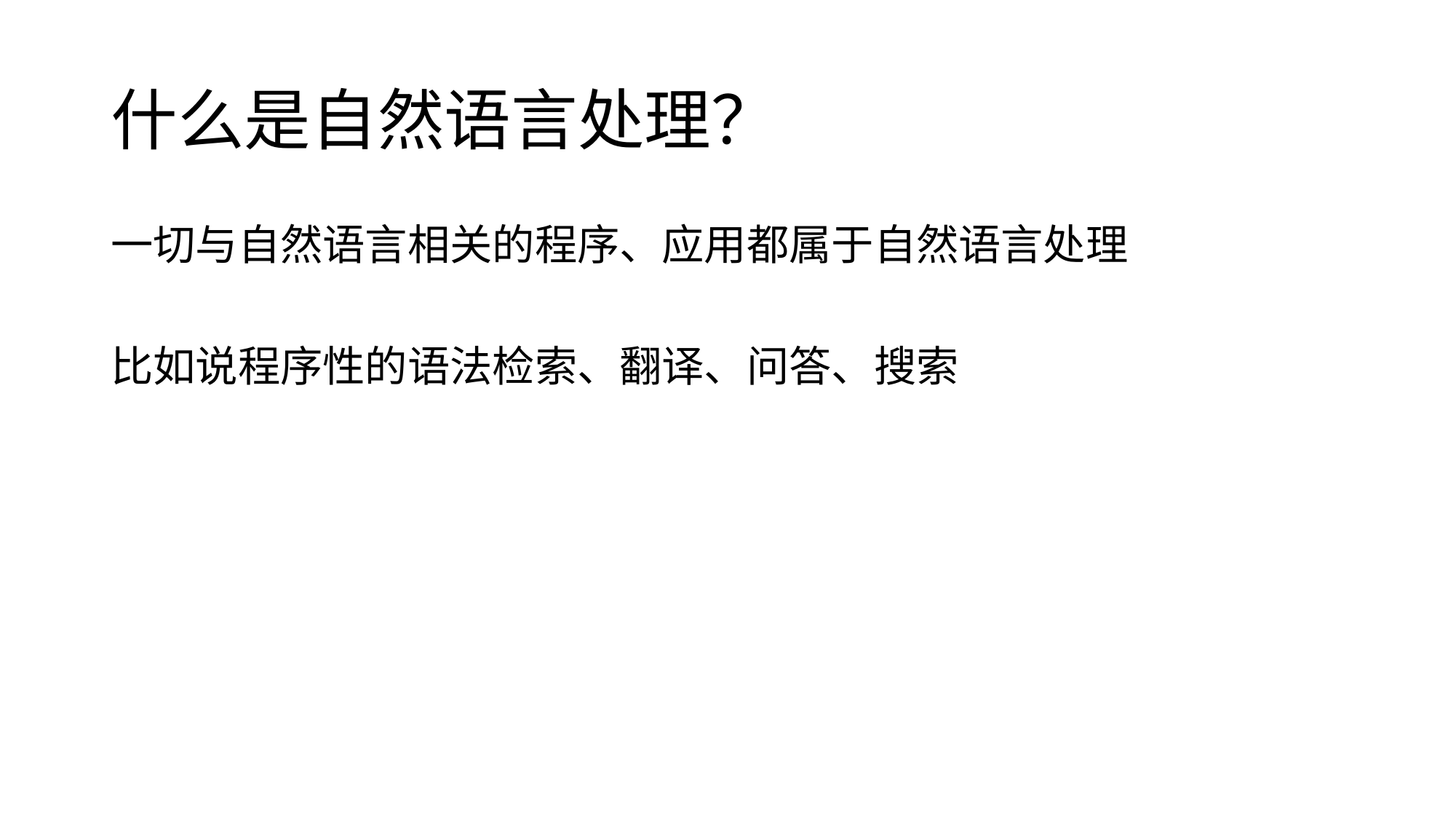

# 什么是自然语言处理？
一切与自然语言相关的程序、应用都属于自然语言处理

比如说程序性的语法检索、翻译、问答、搜索